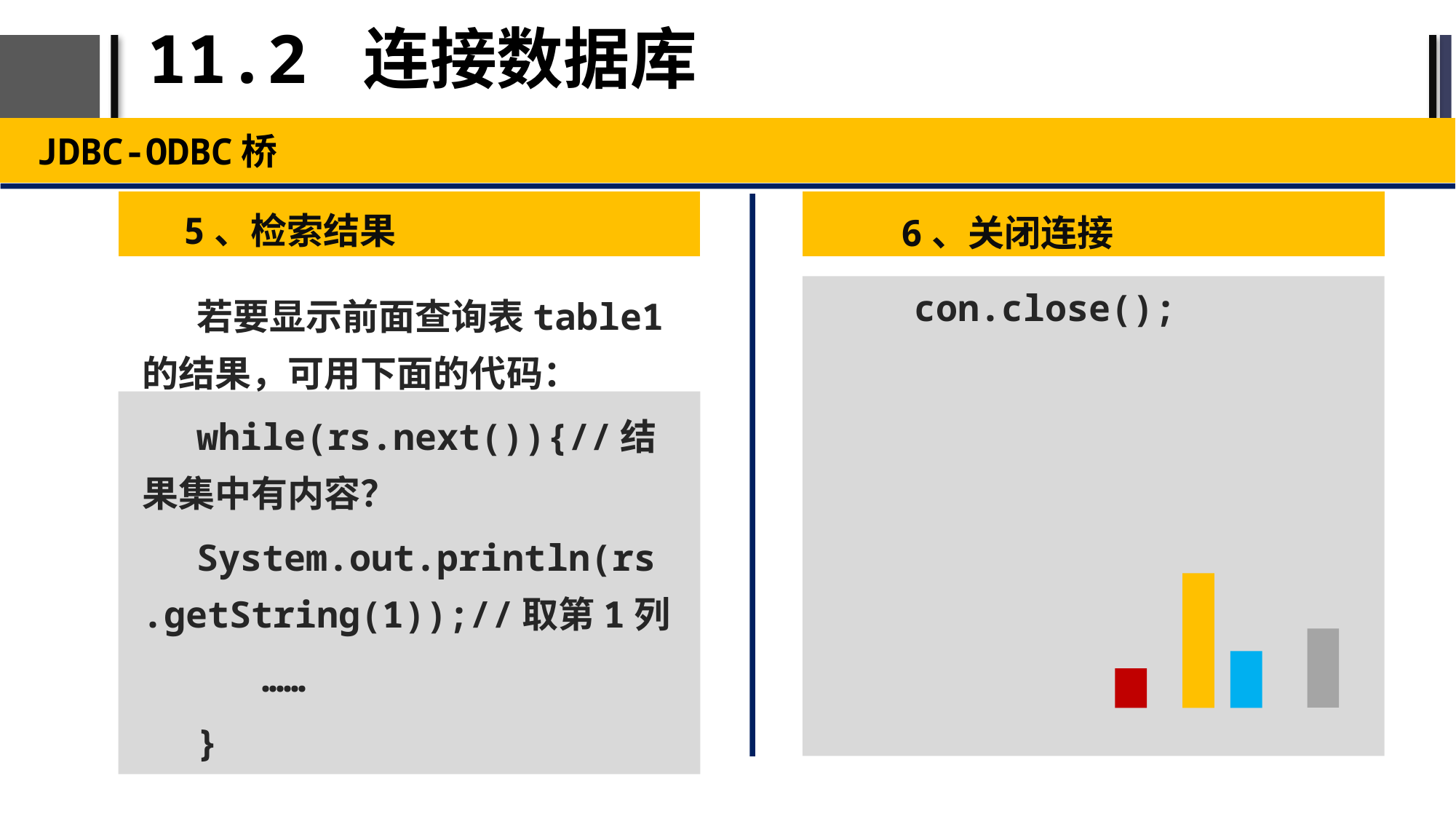

# 11.2 连接数据库

 JDBC-ODBC桥

5、检索结果
6、关闭连接
若要显示前面查询表table1的结果，可用下面的代码：
while(rs.next()){//结果集中有内容？
System.out.println(rs.getString(1));//取第1列
   ……
}

con.close();